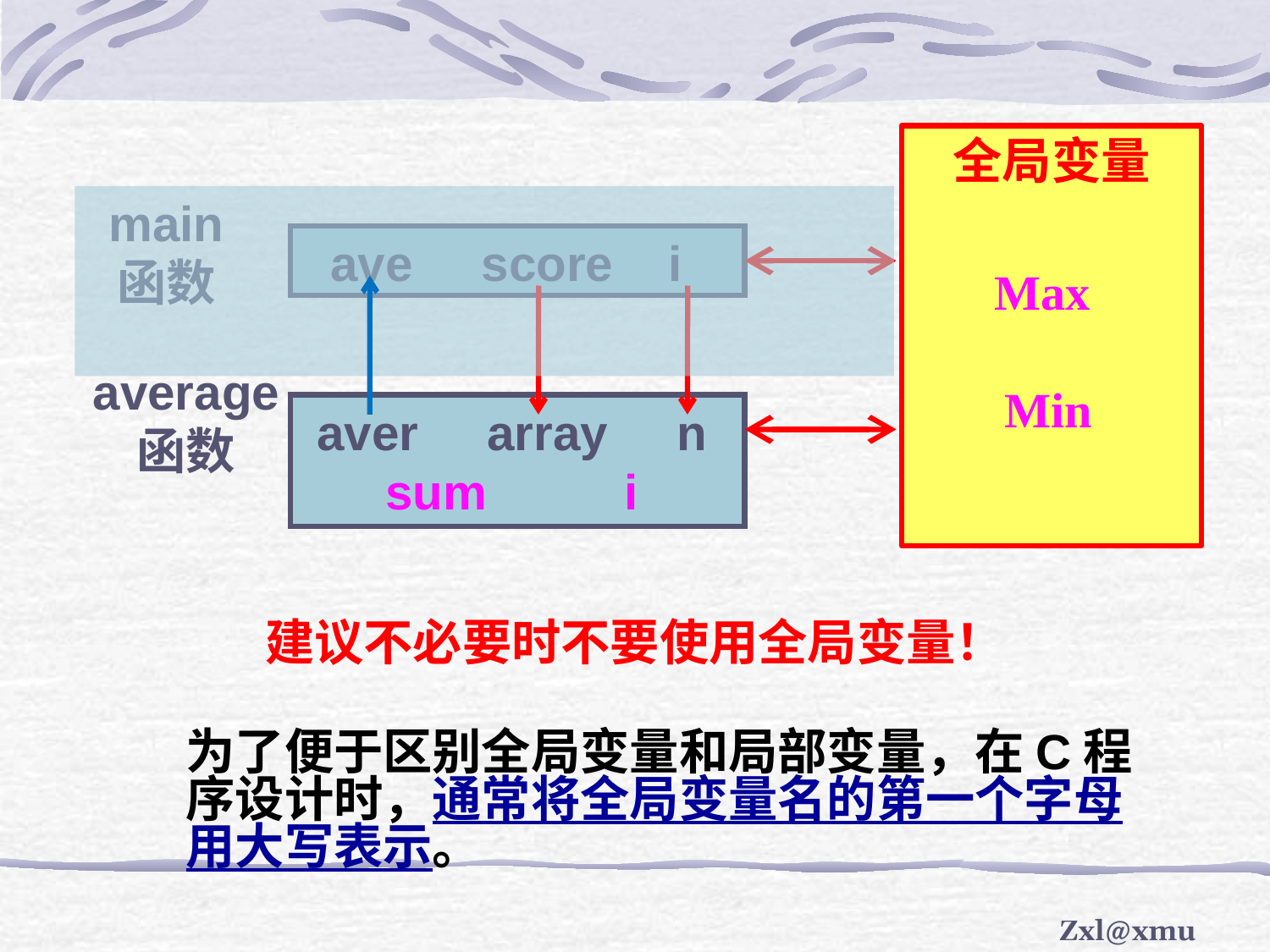

全局变量

main
函数

  ave     score    i
Max

Min
average
函数
 aver     array     n
      sum          i
建议不必要时不要使用全局变量！
为了便于区别全局变量和局部变量，在C程序设计时，通常将全局变量名的第一个字母用大写表示。